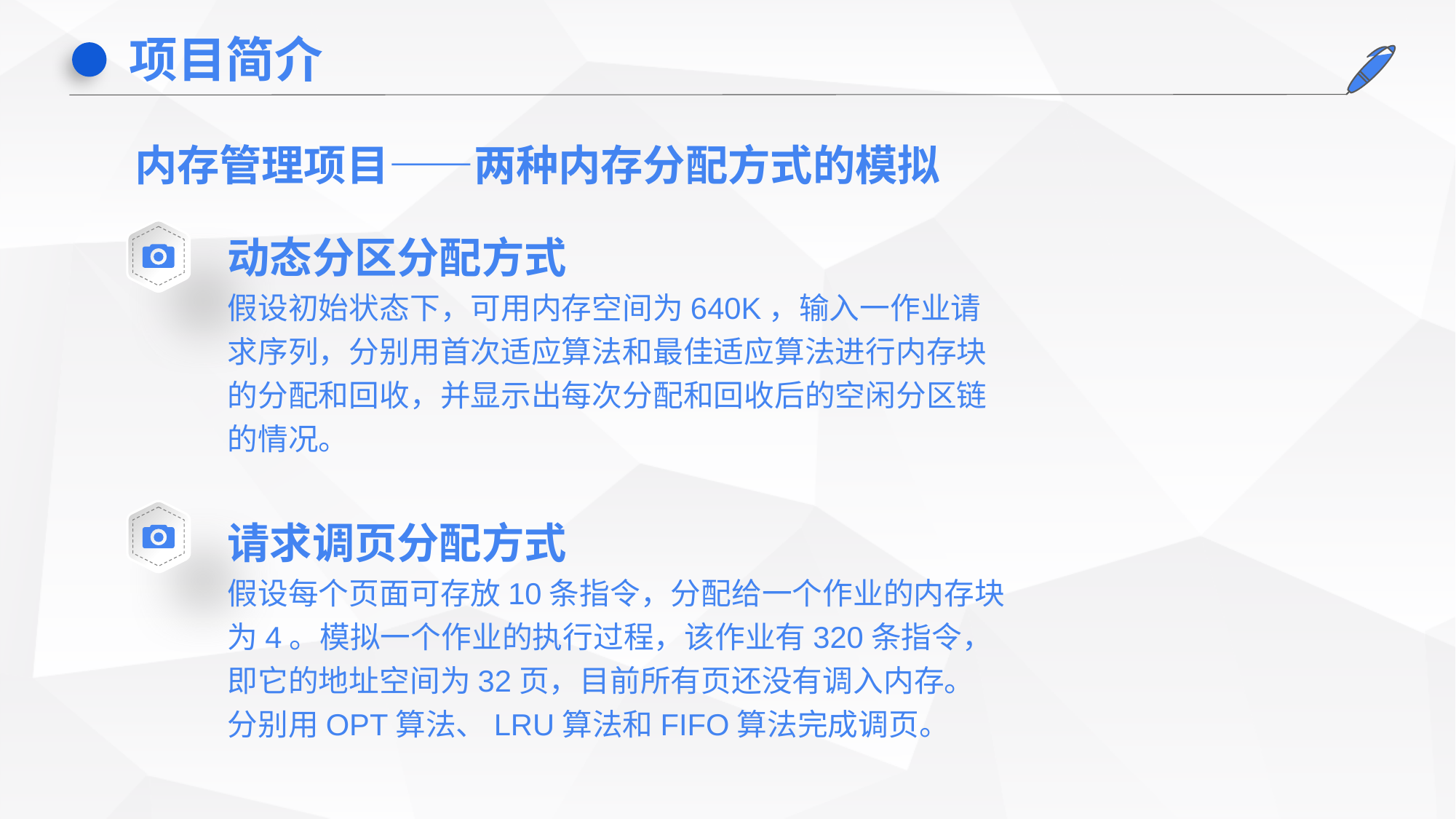

项目简介

内存管理项目——两种内存分配方式的模拟
动态分区分配方式
假设初始状态下，可用内存空间为640K，输入一作业请求序列，分别用首次适应算法和最佳适应算法进行内存块的分配和回收，并显示出每次分配和回收后的空闲分区链的情况。

请求调页分配方式
假设每个页面可存放10条指令，分配给一个作业的内存块为4。模拟一个作业的执行过程，该作业有320条指令，即它的地址空间为32页，目前所有页还没有调入内存。
分别用OPT算法、LRU算法和FIFO算法完成调页。